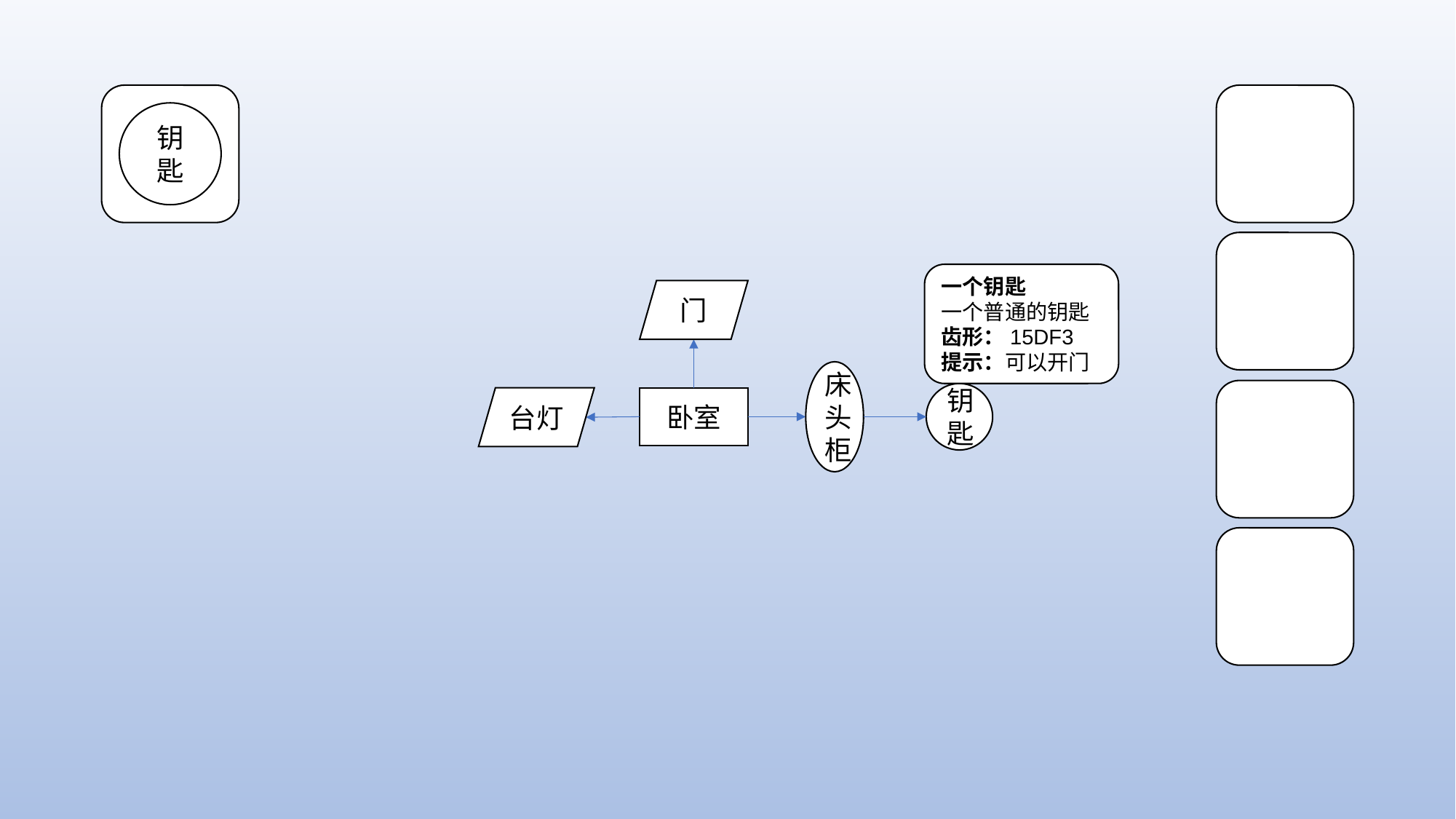

钥匙

一个钥匙
一个普通的钥匙
齿形：15DF3
提示：可以开门
门
床头柜

钥匙
台灯
卧室